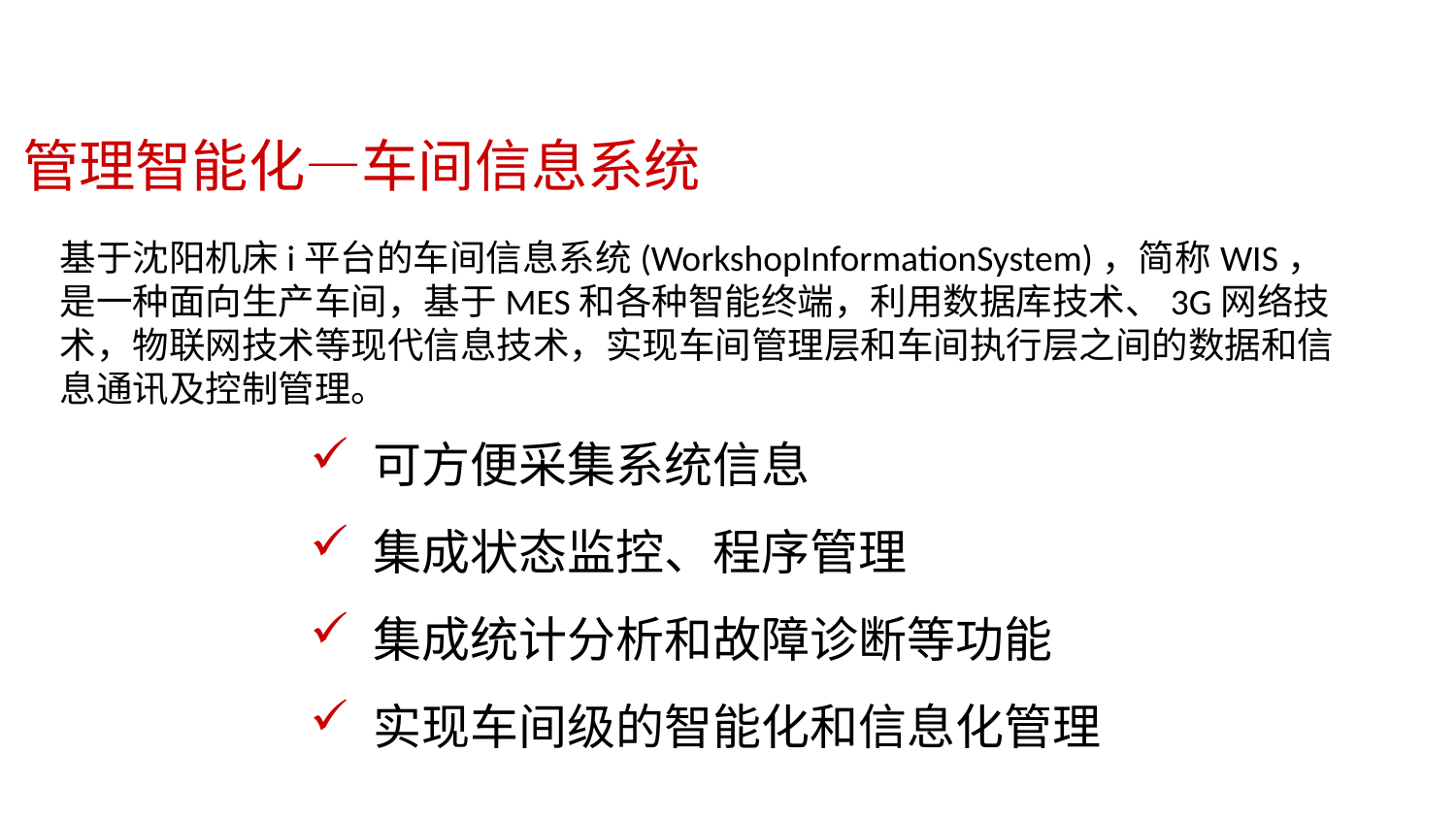

管理智能化—车间信息系统
基于沈阳机床i平台的车间信息系统(WorkshopInformationSystem)，简称WIS，是一种面向生产车间，基于MES和各种智能终端，利用数据库技术、3G网络技术，物联网技术等现代信息技术，实现车间管理层和车间执行层之间的数据和信息通讯及控制管理。
 可方便采集系统信息
 集成状态监控、程序管理
 集成统计分析和故障诊断等功能
 实现车间级的智能化和信息化管理